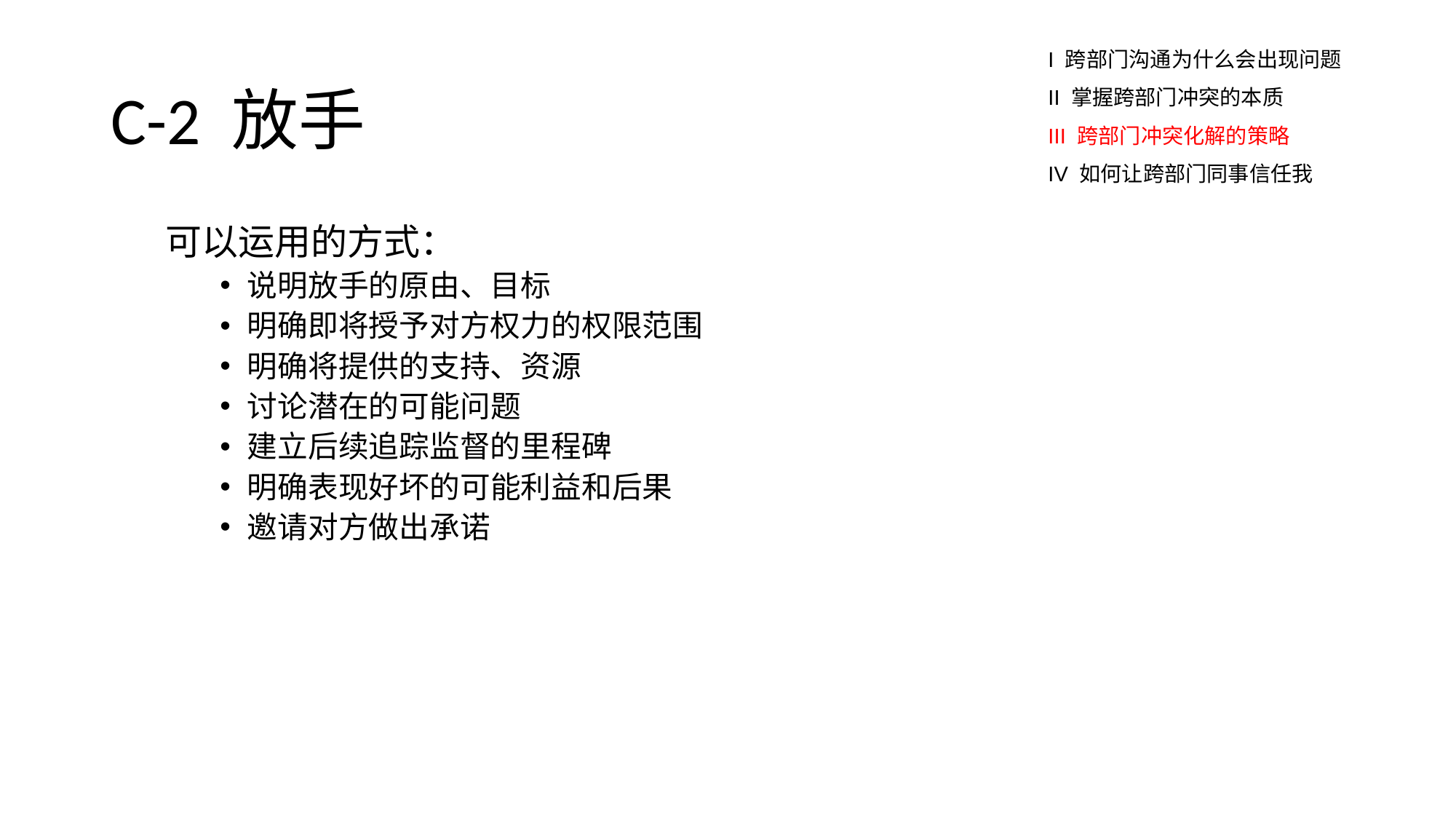

# C-2 放手
I 跨部门沟通为什么会出现问题
II 掌握跨部门冲突的本质
III 跨部门冲突化解的策略
IV 如何让跨部门同事信任我
可以运用的方式：
说明放手的原由、目标
明确即将授予对方权力的权限范围
明确将提供的支持、资源
讨论潜在的可能问题
建立后续追踪监督的里程碑
明确表现好坏的可能利益和后果
邀请对方做出承诺